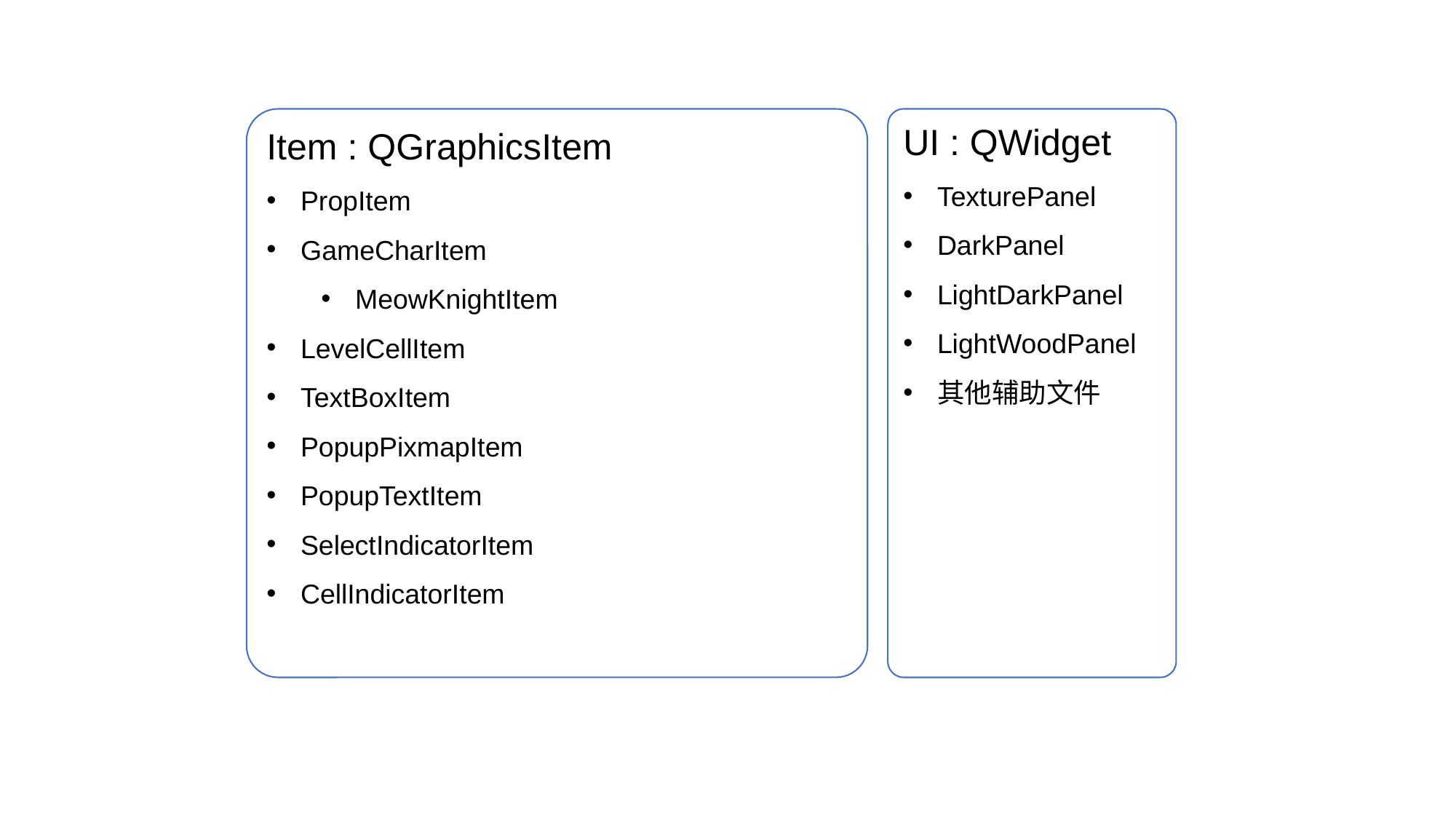

Item : QGraphicsItem
PropItem
GameCharItem
MeowKnightItem
LevelCellItem
TextBoxItem
PopupPixmapItem
PopupTextItem
SelectIndicatorItem
CellIndicatorItem

UI : QWidget
TexturePanel
DarkPanel
LightDarkPanel
LightWoodPanel
其他辅助文件